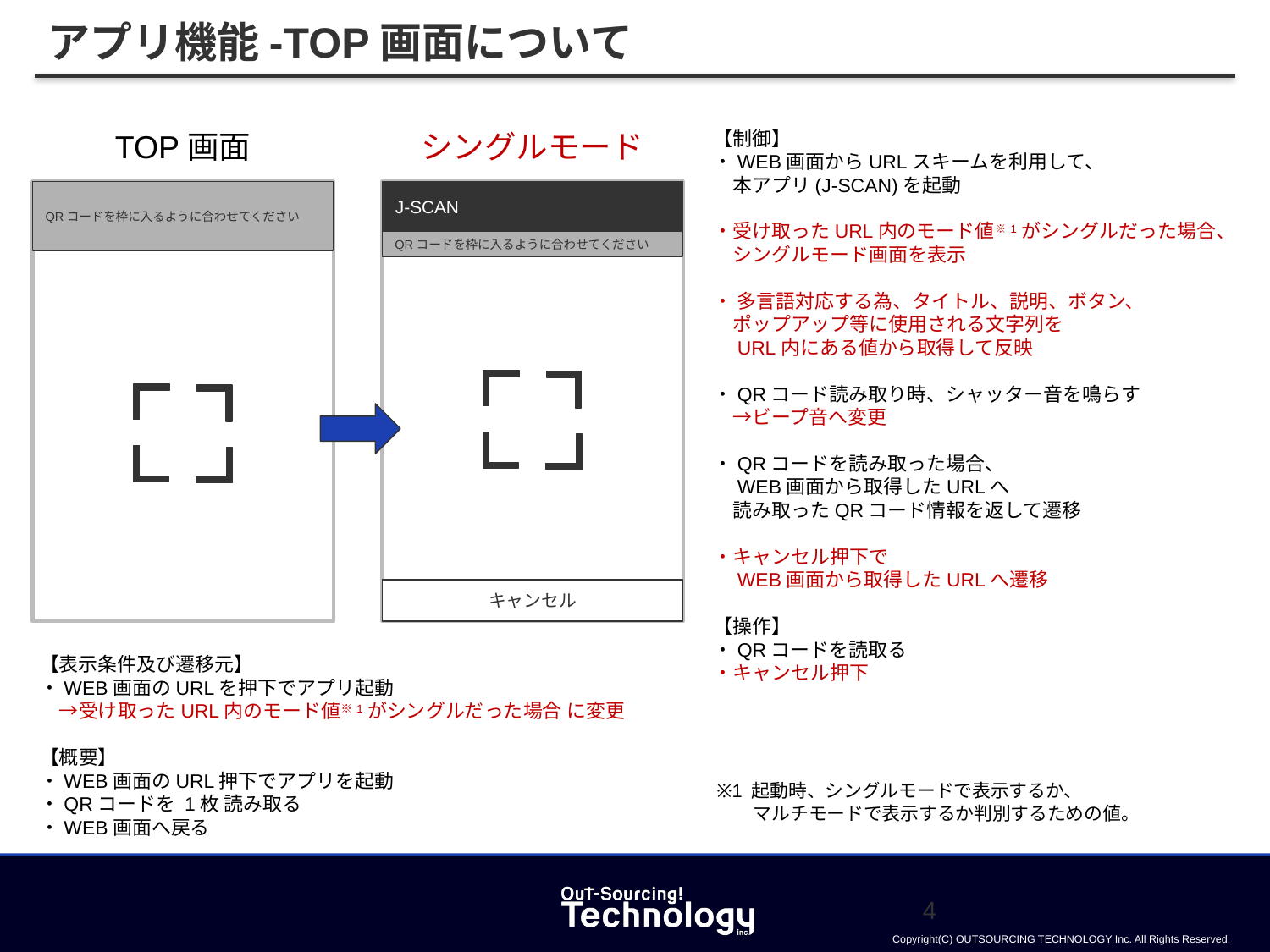

アプリ機能-TOP画面について
【制御】
・WEB画面からURLスキームを利用して、
　本アプリ(J-SCAN)を起動

・受け取ったURL内のモード値※1がシングルだった場合、
　シングルモード画面を表示

・ 多言語対応する為、タイトル、説明、ボタン、
　ポップアップ等に使用される文字列を
　URL内にある値から取得して反映

・QRコード読み取り時、シャッター音を鳴らす
　→ビープ音へ変更

・QRコードを読み取った場合、
　WEB画面から取得したURLへ
　読み取ったQRコード情報を返して遷移

・キャンセル押下で
　WEB画面から取得したURLへ遷移

【操作】
・QRコードを読取る
・キャンセル押下
TOP画面
シングルモード
QRコードを枠に入るように合わせてください
J-SCAN
QRコードを枠に入るように合わせてください

キャンセル
【表示条件及び遷移元】
・WEB画面のURLを押下でアプリ起動
　→受け取ったURL内のモード値※1がシングルだった場合 に変更

【概要】
・WEB画面のURL押下でアプリを起動
・QRコードを 1枚 読み取る
・WEB画面へ戻る
※1 起動時、シングルモードで表示するか、
　　マルチモードで表示するか判別するための値。

4